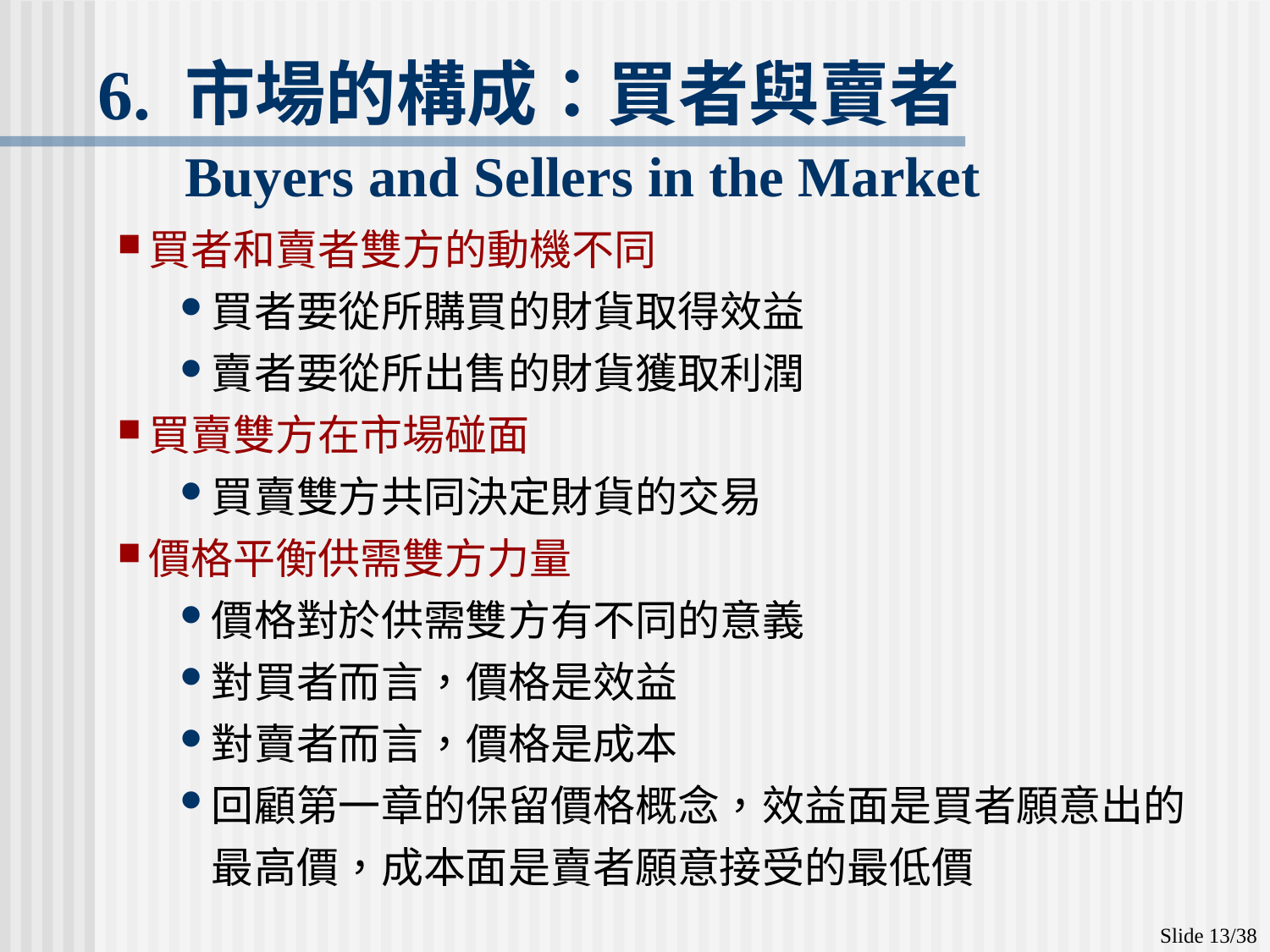

6. 市場的構成：買者與賣者
     Buyers and Sellers in the Market
買者和賣者雙方的動機不同
買者要從所購買的財貨取得效益
賣者要從所出售的財貨獲取利潤
買賣雙方在市場碰面
買賣雙方共同決定財貨的交易
價格平衡供需雙方力量
價格對於供需雙方有不同的意義
對買者而言，價格是效益
對賣者而言，價格是成本
回顧第一章的保留價格概念，效益面是買者願意出的最高價，成本面是賣者願意接受的最低價
Slide 13/38